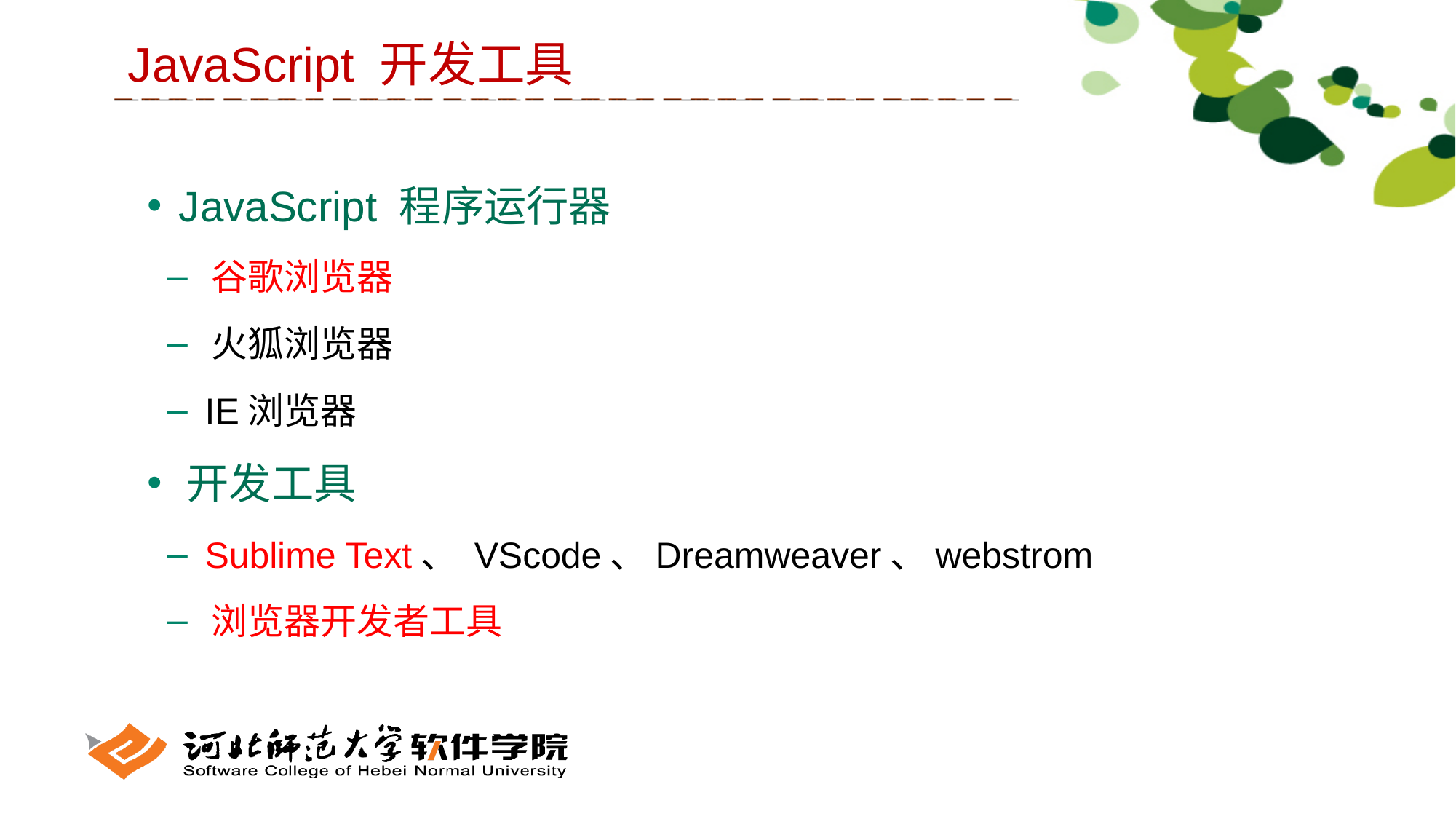

JavaScript 开发工具

 JavaScript 程序运行器
 谷歌浏览器
 火狐浏览器
 IE浏览器
 开发工具
 Sublime Text、 VScode、Dreamweaver、webstrom
 浏览器开发者工具